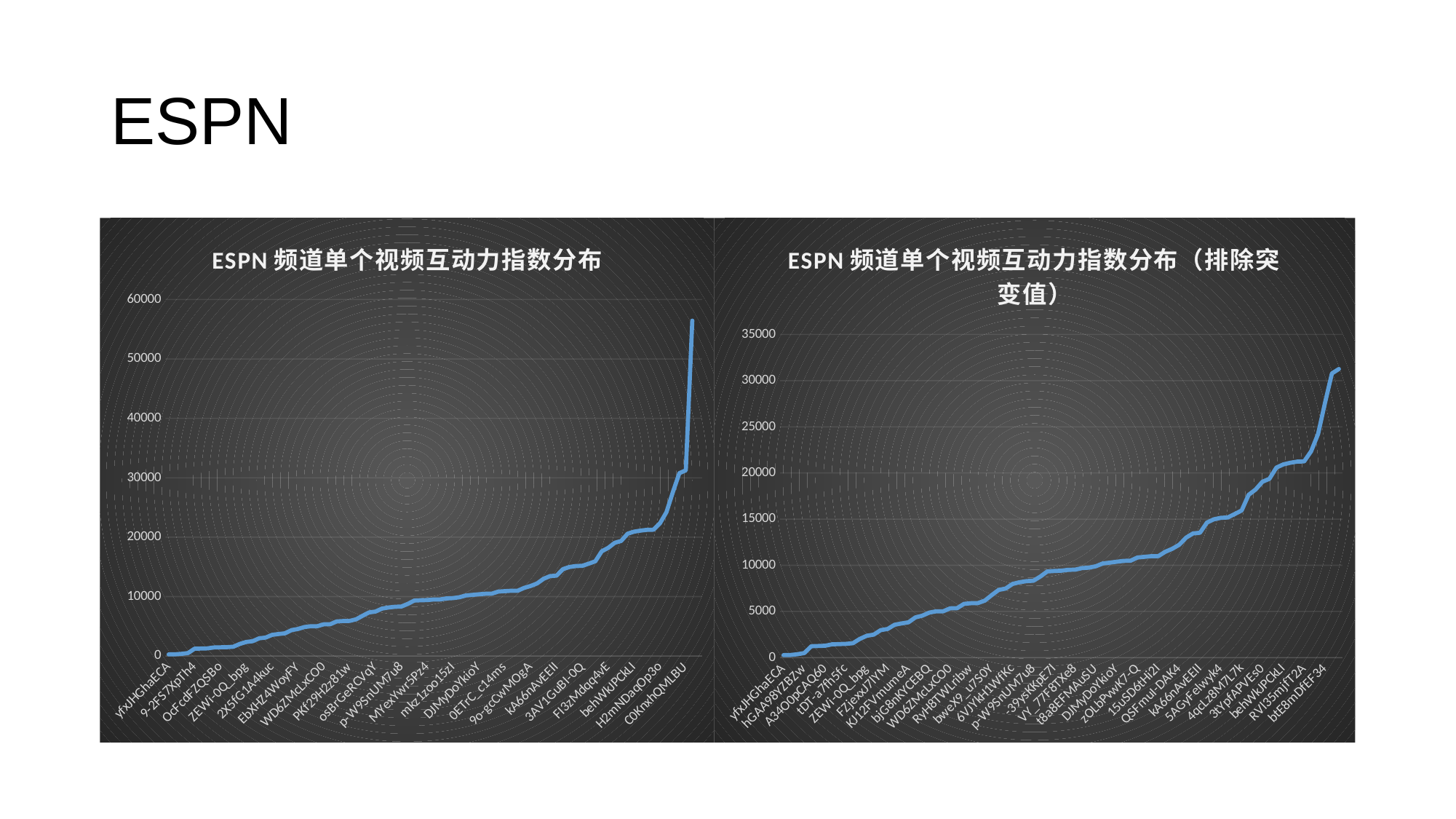

# ESPN

### Chart: ESPN频道单个视频互动力指数分布

| Category | 互动力指数 |
|---|---|
| yfxJHGhaECA | 277.45 |
| PitmObjGur4 | 290.17 |
| NNywashg_mw | 369.31 |
| hGAA98YZBZw | 500.0 |
| 9-2FS7XpTh4 | 1235.79 |
| GJjQl1q_jtE | 1262.04 |
| A34O0pCAQ60 | 1291.1399999999999 |
| YF8415hDtEg | 1444.99 |
| OcFcdFZQSBo | 1469.73 |
| tDT-a7fh5fc | 1495.83 |
| YGOesyoKLI4 | 1566.48 |
| fVizzW1uyDw | 2034.46 |
| ZEWi-0Q_bpg | 2370.84 |
| uN9zBcweN4M | 2498.26 |
| 8szK9FBpdPI | 2981.02 |
| FZjexxJ7lYM | 3105.94 |
| 2X5fG1A4kuc | 3562.27 |
| MZlakv7Gq3w | 3707.74 |
| KJ12FVmumeA | 3826.3500000000004 |
| Dm9iTlsaie4 | 4357.04 |
| EbXHZ4WoyFY | 4551.8 |
| bjG8nKYCEBQ | 4879.91 |
| hgtR0o6OjjU | 5020.0 |
| PSA-TnMwK9c | 5021.91 |
| WD6ZMcLxCO0 | 5341.42 |
| 0nybdPCuvRI | 5355.79 |
| 2A4ZlxAk8dQ | 5826.22 |
| RyH8TWLribw | 5893.45 |
| PKf29H2z81w | 5910.91 |
| BEcs3TL8DII | 6178.24 |
| bweX9_u7S0Y | 6773.3099999999995 |
| 1HBvOZlvj_w | 7337.15 |
| osBrGeRCVqY | 7483.37 |
| 6VJYkH1WfKc | 7983.22 |
| NtKS8YR5ioo | 8169.27 |
| qK11sSjEM3c | 8286.04 |
| p-W9SnUM7u8 | 8328.84 |
| vvUe5hNEXwE | 8781.880000000001 |
| p2P5jrcNwY4 | 9337.6 |
| -39ysKKpE7I | 9386.04 |
| MYexYwr5Pz4 | 9415.34 |
| kuw3yQqhe8M | 9513.86 |
| VY_77F8TXe8 | 9526.28 |
| UDByuFJ2nDg | 9696.45 |
| mkz1zoo15zI | 9745.99 |
| t8a8EFMAuSU | 9900.74 |
| FvY3Q1pQ8m4 | 10199.369999999999 |
| agKDPntMv-E | 10291.91 |
| DJMyDoYkioY | 10388.81 |
| OmLxYUOgTNs | 10481.42 |
| 22iCU_bsApA | 10499.2 |
| zOLbPvwK7-Q | 10847.34 |
| 0ETrC_c14ms | 10916.900000000001 |
| mEAZB6QEJwQ | 10986.17 |
| 15uSD6tHi2I | 10995.02 |
| qmDsgGKHBEo | 11467.2 |
| 9o-gcCwMOgA | 11790.14 |
| QSFmuI-DAK4 | 12221.130000000001 |
| sBC9r4HuKu0 | 12993.39 |
| DTg2FihPSso | 13454.85 |
| kA66nAvEEII | 13523.41 |
| 4ShwEAGIu-I | 14627.19 |
| 5cKQHtO6wyk | 14982.79 |
| 5AGyFelwyk4 | 15141.86 |
| 3AV1GuBI-0Q | 15180.64 |
| hRnVb4z6Hw0 | 15550.94 |
| 4qcLz8M7L7k | 15939.380000000001 |
| 6lI67K54qgQ | 17627.48 |
| FI3zMdqq4vE | 18204.95 |
| 3tYpfAPVEs0 | 19049.8 |
| JYmejM38vKs | 19369.2 |
| 2qzrjzN5ns0 | 20584.08 |
| behWkJPCkLI | 20931.32 |
| RxvcH25WThg | 21106.53 |
| q8DkyFH9jXI | 21232.64 |
| RVl35mjfT2A | 21255.300000000003 |
| H2mNDaqOp3o | 22341.89 |
| 0mAS2Gxs08w | 24202.72 |
| btE8mDfEF34 | 27587.27 |
| sfj3aX_ed7U | 30774.53 |
| C0KnxhQMLBU | 31257.7 |
| 1C9STKF0Lv4 | 56442.2 |

### Chart: ESPN频道单个视频互动力指数分布（排除突变值）

| Category | 互动力指数 |
|---|---|
| yfxJHGhaECA | 277.45 |
| PitmObjGur4 | 290.17 |
| NNywashg_mw | 369.31 |
| hGAA98YZBZw | 500.0 |
| 9-2FS7XpTh4 | 1235.79 |
| GJjQl1q_jtE | 1262.04 |
| A34O0pCAQ60 | 1291.1399999999999 |
| YF8415hDtEg | 1444.99 |
| OcFcdFZQSBo | 1469.73 |
| tDT-a7fh5fc | 1495.83 |
| YGOesyoKLI4 | 1566.48 |
| fVizzW1uyDw | 2034.46 |
| ZEWi-0Q_bpg | 2370.84 |
| uN9zBcweN4M | 2498.26 |
| 8szK9FBpdPI | 2981.02 |
| FZjexxJ7lYM | 3105.94 |
| 2X5fG1A4kuc | 3562.27 |
| MZlakv7Gq3w | 3707.74 |
| KJ12FVmumeA | 3826.3500000000004 |
| Dm9iTlsaie4 | 4357.04 |
| EbXHZ4WoyFY | 4551.8 |
| bjG8nKYCEBQ | 4879.91 |
| hgtR0o6OjjU | 5020.0 |
| PSA-TnMwK9c | 5021.91 |
| WD6ZMcLxCO0 | 5341.42 |
| 0nybdPCuvRI | 5355.79 |
| 2A4ZlxAk8dQ | 5826.22 |
| RyH8TWLribw | 5893.45 |
| PKf29H2z81w | 5910.91 |
| BEcs3TL8DII | 6178.24 |
| bweX9_u7S0Y | 6773.3099999999995 |
| 1HBvOZlvj_w | 7337.15 |
| osBrGeRCVqY | 7483.37 |
| 6VJYkH1WfKc | 7983.22 |
| NtKS8YR5ioo | 8169.27 |
| qK11sSjEM3c | 8286.04 |
| p-W9SnUM7u8 | 8328.84 |
| vvUe5hNEXwE | 8781.880000000001 |
| p2P5jrcNwY4 | 9337.6 |
| -39ysKKpE7I | 9386.04 |
| MYexYwr5Pz4 | 9415.34 |
| kuw3yQqhe8M | 9513.86 |
| VY_77F8TXe8 | 9526.28 |
| UDByuFJ2nDg | 9696.45 |
| mkz1zoo15zI | 9745.99 |
| t8a8EFMAuSU | 9900.74 |
| FvY3Q1pQ8m4 | 10199.369999999999 |
| agKDPntMv-E | 10291.91 |
| DJMyDoYkioY | 10388.81 |
| OmLxYUOgTNs | 10481.42 |
| 22iCU_bsApA | 10499.2 |
| zOLbPvwK7-Q | 10847.34 |
| 0ETrC_c14ms | 10916.900000000001 |
| mEAZB6QEJwQ | 10986.17 |
| 15uSD6tHi2I | 10995.02 |
| qmDsgGKHBEo | 11467.2 |
| 9o-gcCwMOgA | 11790.14 |
| QSFmuI-DAK4 | 12221.130000000001 |
| sBC9r4HuKu0 | 12993.39 |
| DTg2FihPSso | 13454.85 |
| kA66nAvEEII | 13523.41 |
| 4ShwEAGIu-I | 14627.19 |
| 5cKQHtO6wyk | 14982.79 |
| 5AGyFelwyk4 | 15141.86 |
| 3AV1GuBI-0Q | 15180.64 |
| hRnVb4z6Hw0 | 15550.94 |
| 4qcLz8M7L7k | 15939.380000000001 |
| 6lI67K54qgQ | 17627.48 |
| FI3zMdqq4vE | 18204.95 |
| 3tYpfAPVEs0 | 19049.8 |
| JYmejM38vKs | 19369.2 |
| 2qzrjzN5ns0 | 20584.08 |
| behWkJPCkLI | 20931.32 |
| RxvcH25WThg | 21106.53 |
| q8DkyFH9jXI | 21232.64 |
| RVl35mjfT2A | 21255.300000000003 |
| H2mNDaqOp3o | 22341.89 |
| 0mAS2Gxs08w | 24202.72 |
| btE8mDfEF34 | 27587.27 |
| sfj3aX_ed7U | 30774.53 |
| C0KnxhQMLBU | 31257.7 |